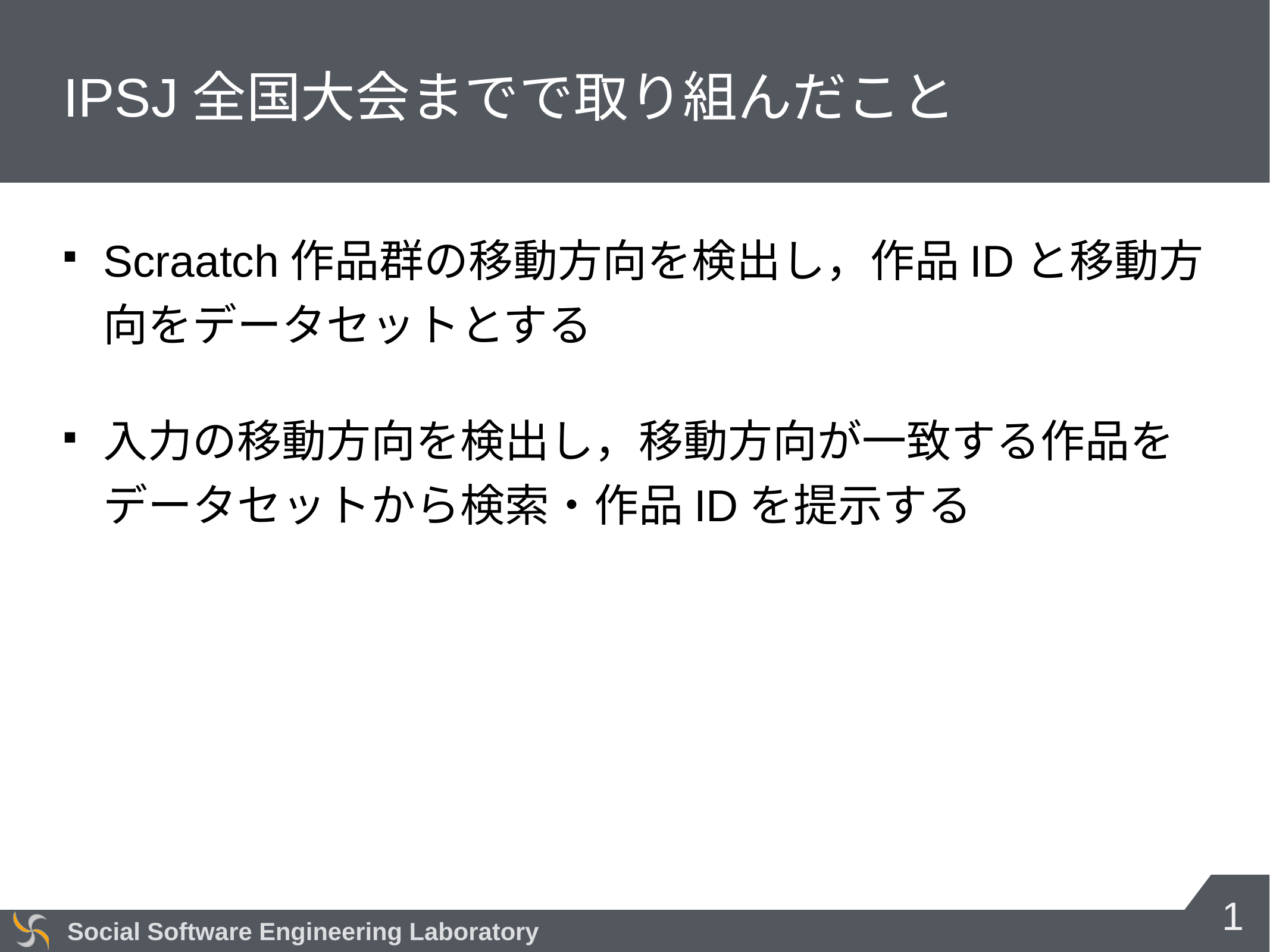

# IPSJ全国大会までで取り組んだこと
Scraatch作品群の移動方向を検出し，作品IDと移動方向をデータセットとする
入力の移動方向を検出し，移動方向が一致する作品をデータセットから検索・作品IDを提示する

1